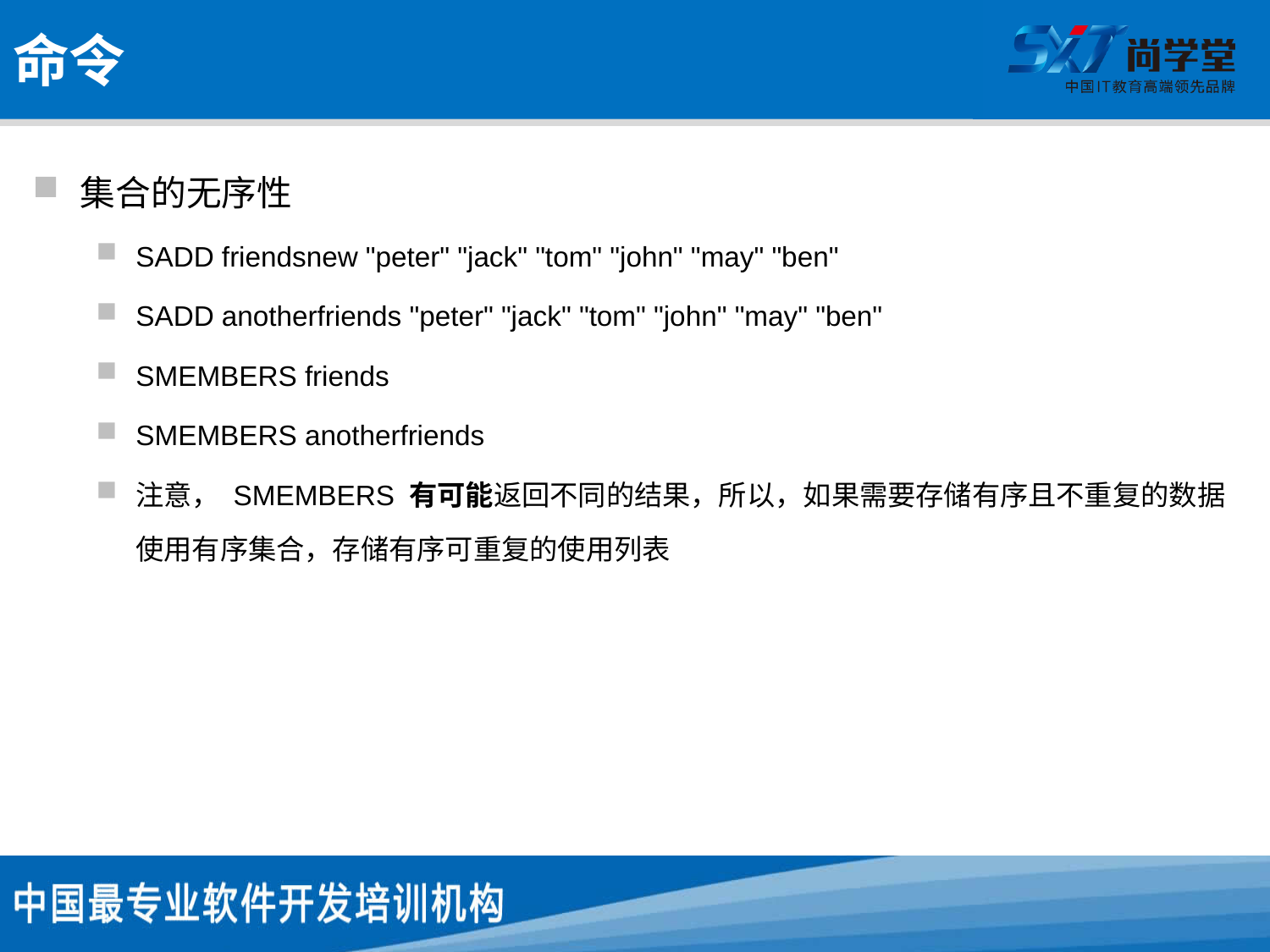

# 命令
集合的无序性
SADD friendsnew "peter" "jack" "tom" "john" "may" "ben"
SADD anotherfriends "peter" "jack" "tom" "john" "may" "ben"
SMEMBERS friends
SMEMBERS anotherfriends
注意， SMEMBERS 有可能返回不同的结果，所以，如果需要存储有序且不重复的数据使用有序集合，存储有序可重复的使用列表